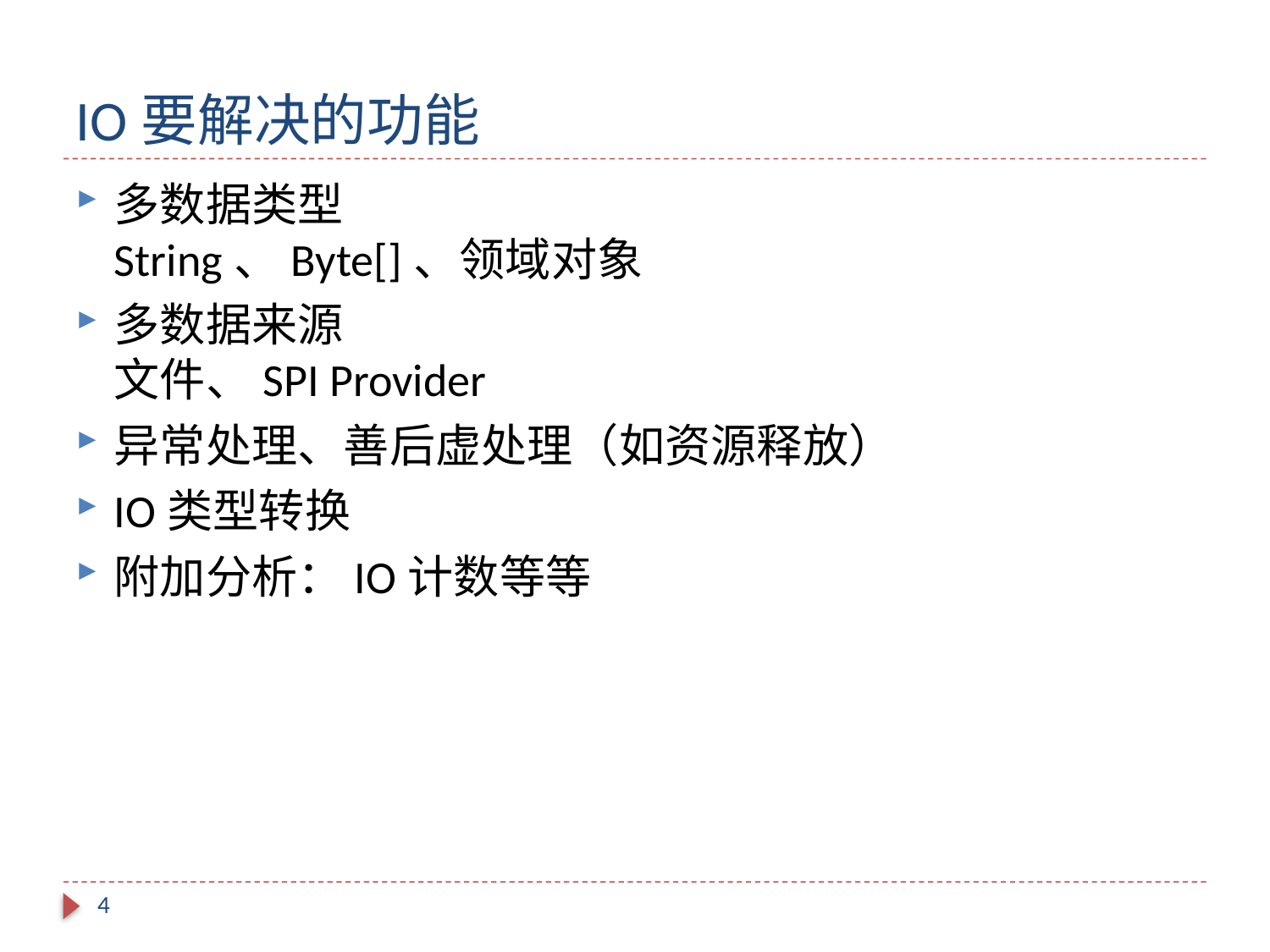

# IO要解决的功能
多数据类型
String、Byte[]、领域对象
多数据来源
文件、SPI Provider
异常处理、善后虚处理（如资源释放）
IO类型转换
附加分析：IO计数等等
4